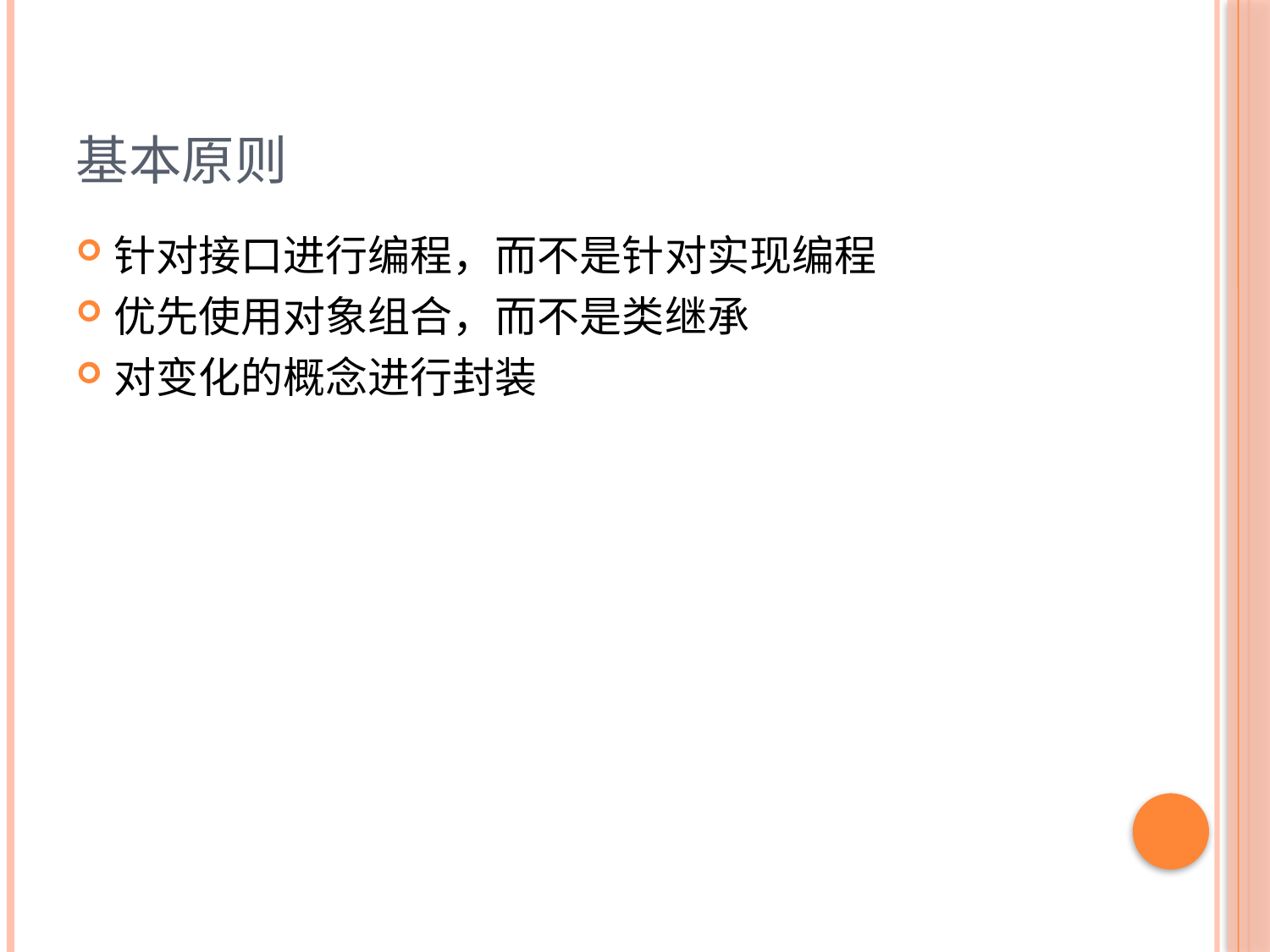

# 基本原则
针对接口进行编程，而不是针对实现编程
优先使用对象组合，而不是类继承
对变化的概念进行封装